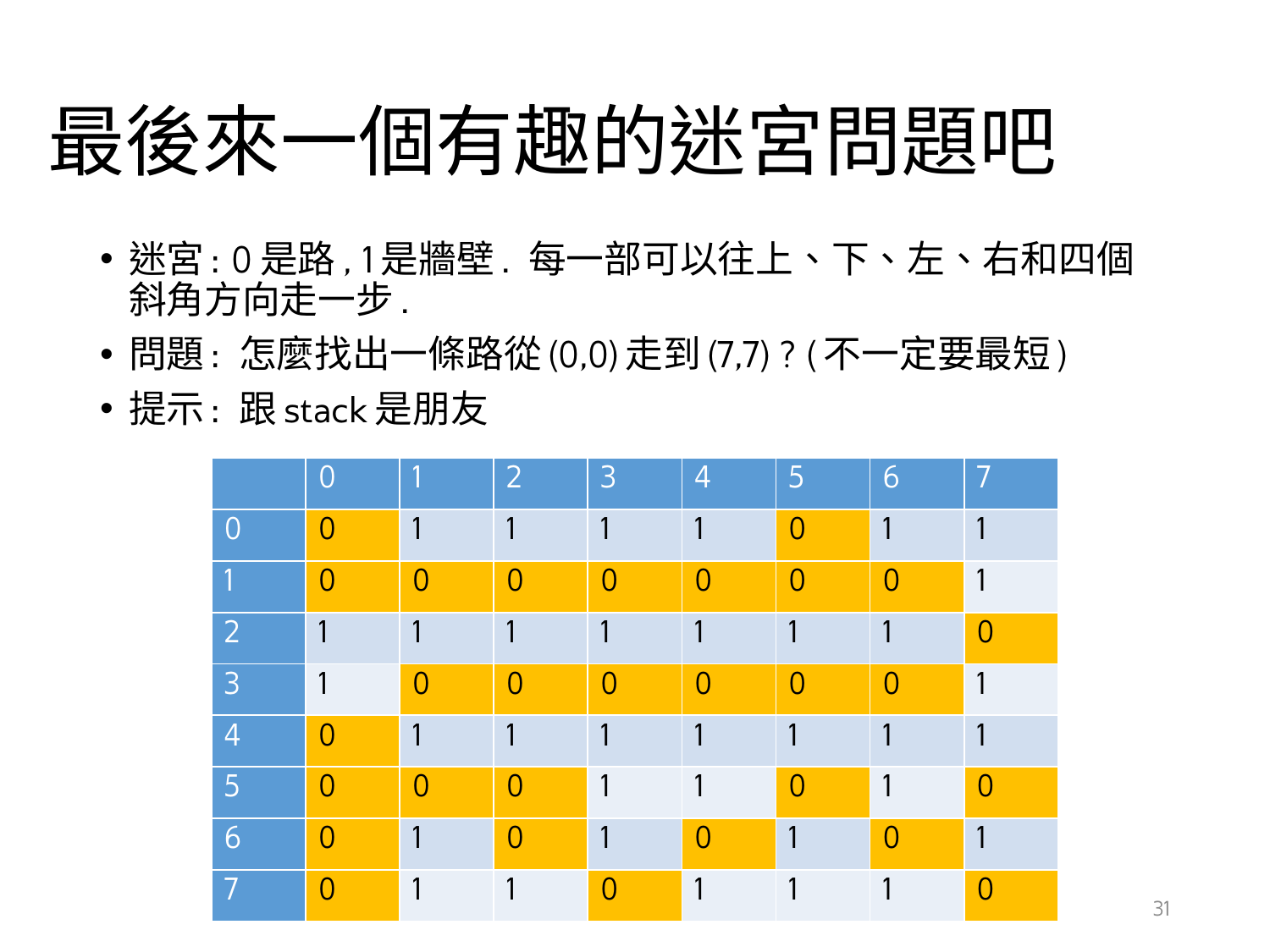

# 最後來一個有趣的迷宮問題吧
迷宮: 0是路, 1是牆壁. 每一部可以往上、下、左、右和四個斜角方向走一步.
問題: 怎麼找出一條路從(0,0)走到(7,7) ? (不一定要最短)
提示: 跟stack是朋友

|  | 0 | 1 | 2 | 3 | 4 | 5 | 6 | 7 |
| --- | --- | --- | --- | --- | --- | --- | --- | --- |
| 0 | 0 | 1 | 1 | 1 | 1 | 0 | 1 | 1 |
| 1 | 0 | 0 | 0 | 0 | 0 | 0 | 0 | 1 |
| 2 | 1 | 1 | 1 | 1 | 1 | 1 | 1 | 0 |
| 3 | 1 | 0 | 0 | 0 | 0 | 0 | 0 | 1 |
| 4 | 0 | 1 | 1 | 1 | 1 | 1 | 1 | 1 |
| 5 | 0 | 0 | 0 | 1 | 1 | 0 | 1 | 0 |
| 6 | 0 | 1 | 0 | 1 | 0 | 1 | 0 | 1 |
| 7 | 0 | 1 | 1 | 0 | 1 | 1 | 1 | 0 |
31